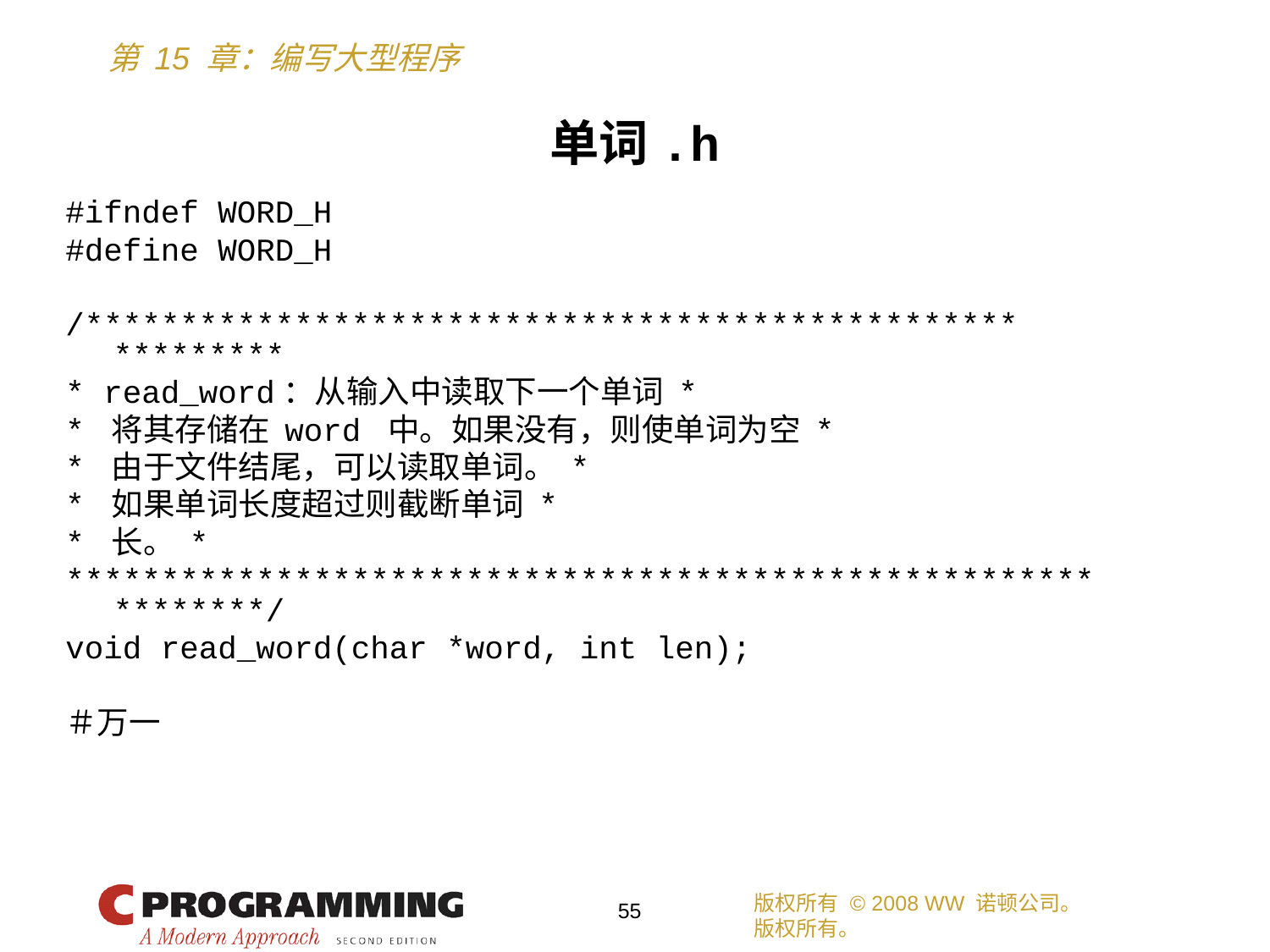

单词.h

#ifndef WORD_H
#define WORD_H

/************************************************* *********
* read_word：从输入中读取下一个单词 *
* 将其存储在 word 中。如果没有，则使单词为空 *
* 由于文件结尾，可以读取单词。 *
* 如果单词长度超过则截断单词 *
* 长。 *
****************************************************** ********/
void read_word(char *word, int len);

＃万一
版权所有 © 2008 WW 诺顿公司。
版权所有。
55